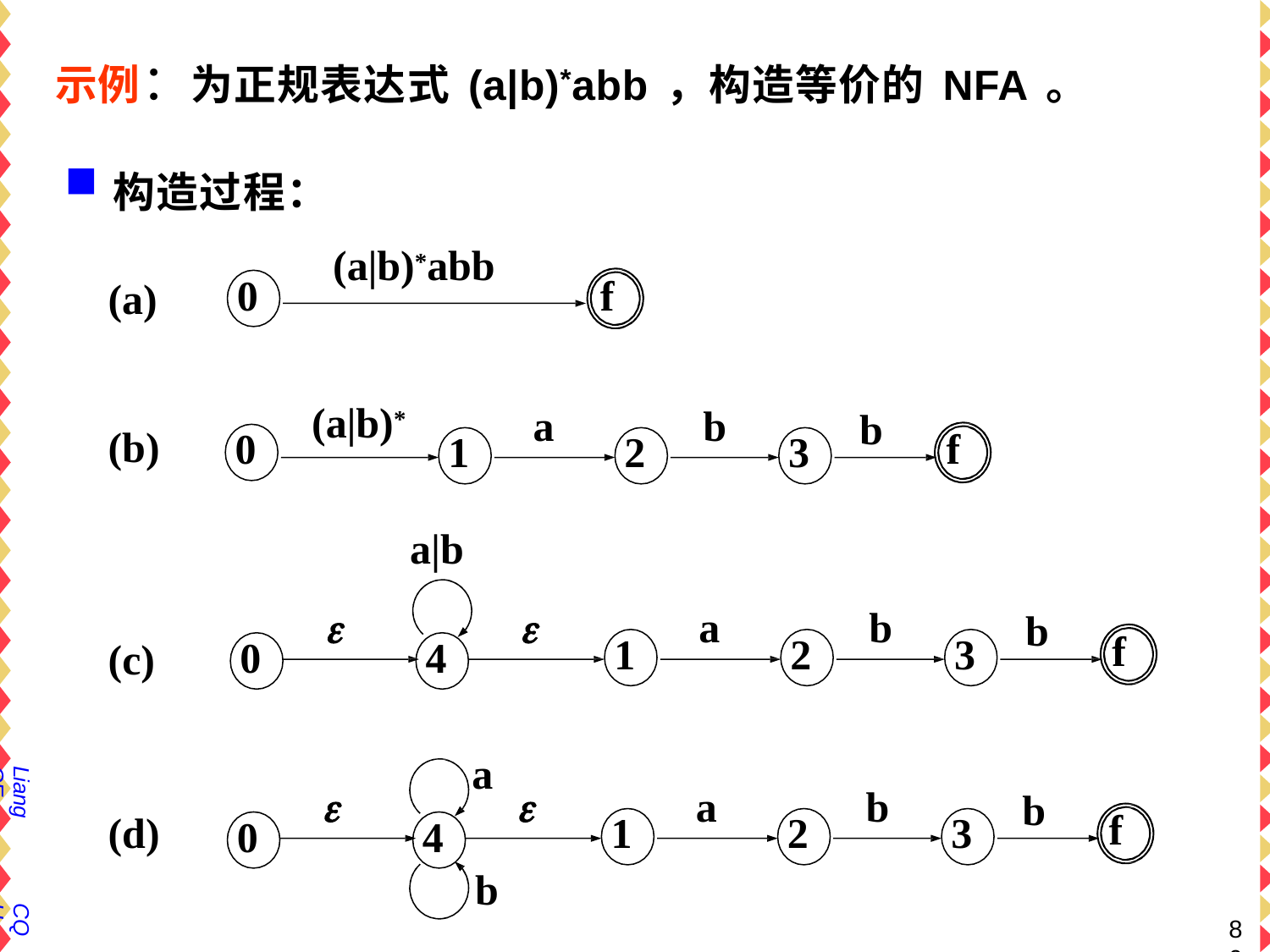

# 示例：为正规表达式(a|b)*abb，构造等价的NFA。
构造过程：
(a|b)*abb
0	f

(a)

(a|b)*
a
b
b
(b)
0
f

1
2
3

a|b

a
b
ε
ε
b
f

1
2
3
0
4

(c)

a

Liang GE
a
b
ε
ε
b
f

(d)
1
2
3
0
4

b

CQU
80